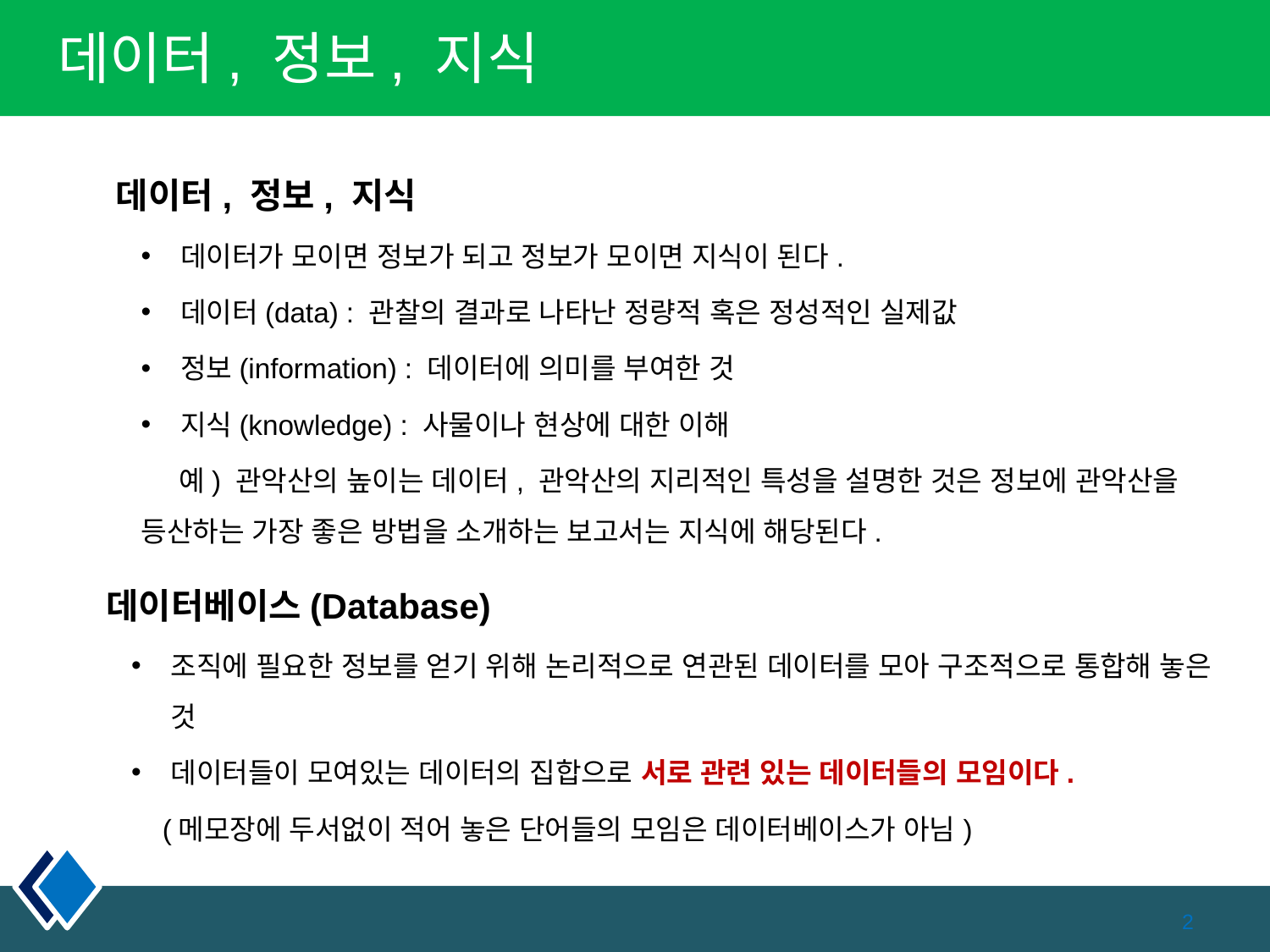

# 데이터, 정보, 지식
   데이터, 정보, 지식
데이터가 모이면 정보가 되고 정보가 모이면 지식이 된다.
데이터(data) : 관찰의 결과로 나타난 정량적 혹은 정성적인 실제값
정보(information) : 데이터에 의미를 부여한 것
지식(knowledge) : 사물이나 현상에 대한 이해
    예) 관악산의 높이는 데이터, 관악산의 지리적인 특성을 설명한 것은 정보에 관악산을 등산하는 가장 좋은 방법을 소개하는 보고서는 지식에 해당된다.

   데이터베이스(Database)
조직에 필요한 정보를 얻기 위해 논리적으로 연관된 데이터를 모아 구조적으로 통합해 놓은 것
데이터들이 모여있는 데이터의 집합으로 서로 관련 있는 데이터들의 모임이다.
    (메모장에 두서없이 적어 놓은 단어들의 모임은 데이터베이스가 아님)
2